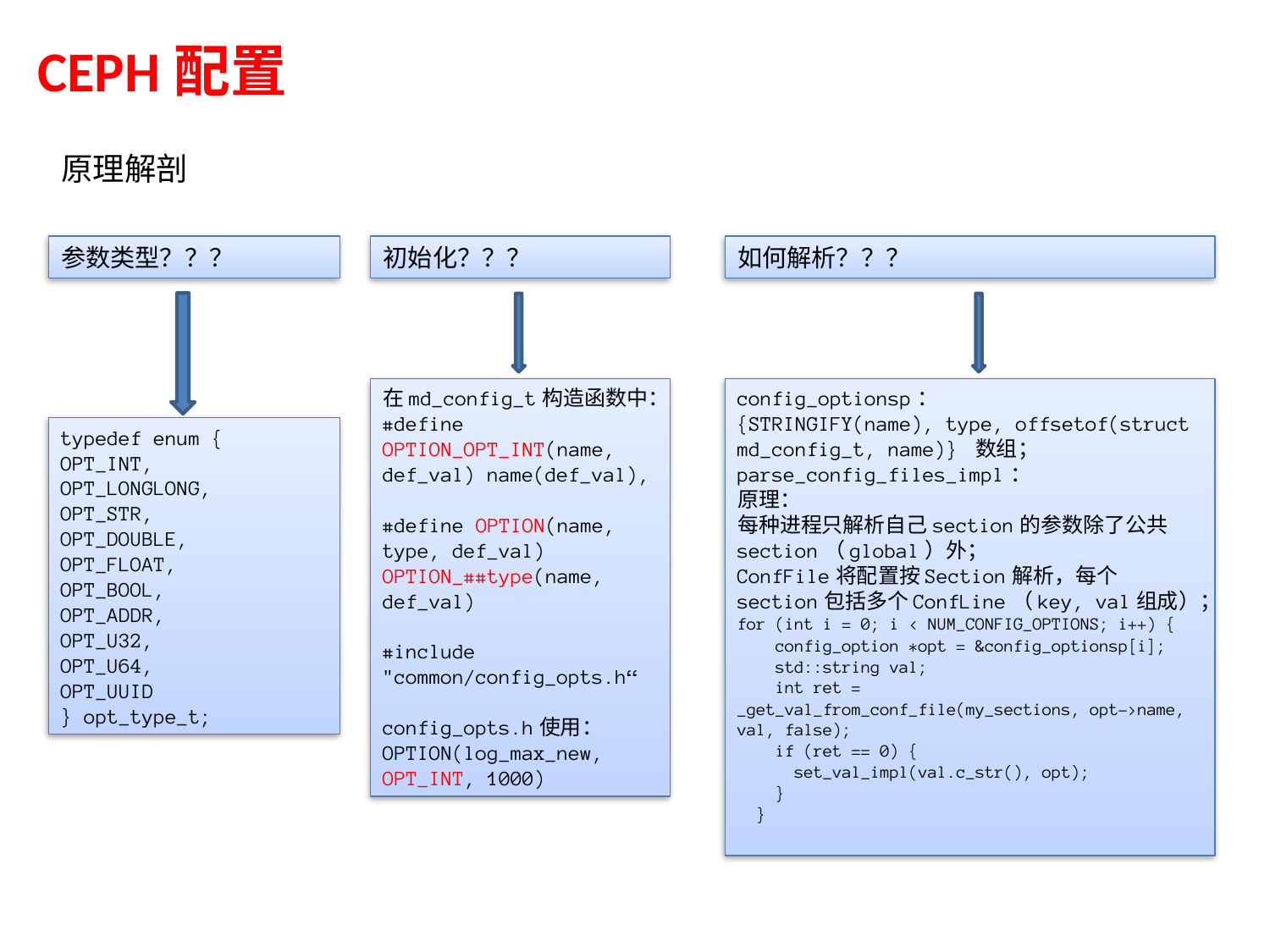

CEPH配置
原理解剖
初始化？？？
如何解析？？？
参数类型？？？

在md_config_t构造函数中：
#define OPTION_OPT_INT(name, def_val) name(def_val),

#define OPTION(name, type, def_val) OPTION_##type(name, def_val)

#include "common/config_opts.h“

config_opts.h使用：
OPTION(log_max_new, OPT_INT, 1000)
config_optionsp：
{STRINGIFY(name), type, offsetof(struct md_config_t, name)} 数组；
parse_config_files_impl：
原理：
每种进程只解析自己section的参数除了公共section（global）外；
ConfFile将配置按Section解析，每个section包括多个ConfLine（key, val组成）；
for (int i = 0; i < NUM_CONFIG_OPTIONS; i++) {
    config_option *opt = &config_optionsp[i];
    std::string val;
    int ret = _get_val_from_conf_file(my_sections, opt->name, val, false);
    if (ret == 0) {
      set_val_impl(val.c_str(), opt);
    }
  }

typedef enum {
OPT_INT,
OPT_LONGLONG,
OPT_STR,
OPT_DOUBLE,
OPT_FLOAT,
OPT_BOOL,
OPT_ADDR,
OPT_U32,
OPT_U64,
OPT_UUID
} opt_type_t;